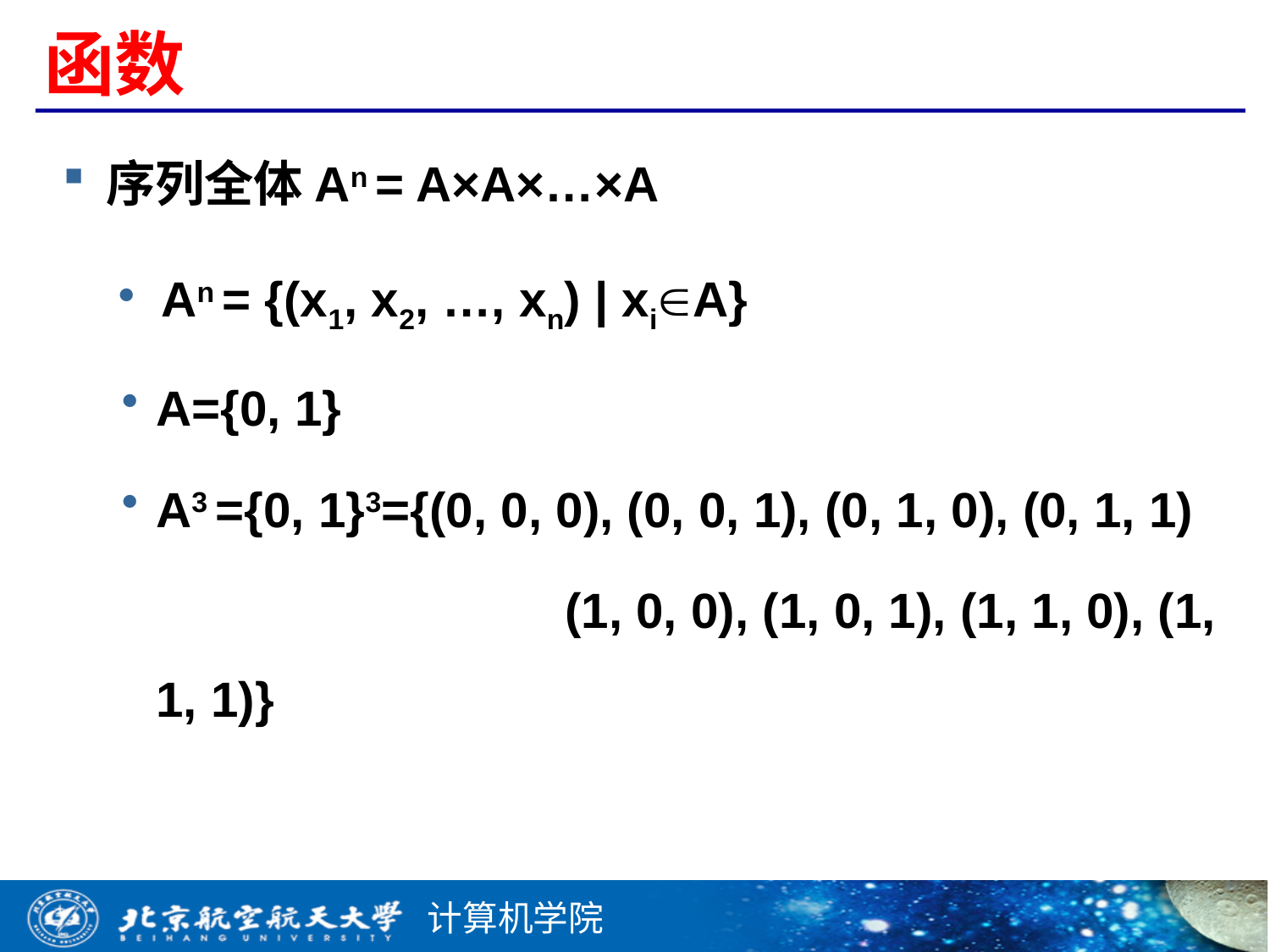

# 函数
序列全体An = A×A×…×A
An = {(x1, x2, …, xn) | xi∈A}
A={0, 1}
A3 ={0, 1}3={(0, 0, 0), (0, 0, 1), (0, 1, 0), (0, 1, 1)
				  (1, 0, 0), (1, 0, 1), (1, 1, 0), (1, 1, 1)}